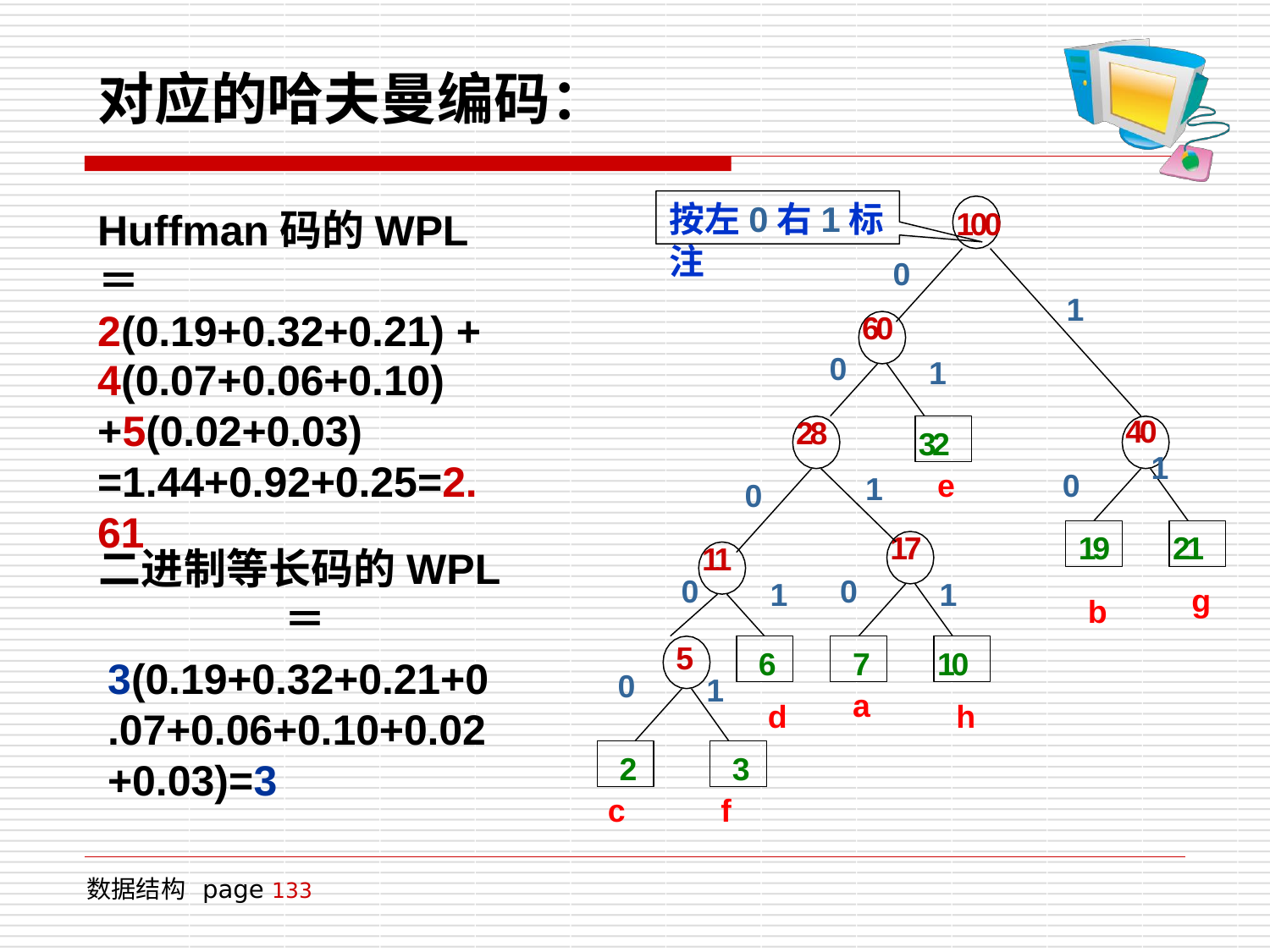

# 对应的哈夫曼编码：

按左0右1标注

Huffman码的WPL＝  2(0.19+0.32+0.21) +
4(0.07+0.06+0.10)
+5(0.02+0.03)
=1.44+0.92+0.25=2.61
100
0
60

1

0
1

28
40
1

32

0
e
1

0
19
21
17
二进制等长码的WPL＝
3(0.19+0.32+0.21+0
.07+0.06+0.10+0.02
+0.03)=3

11

0
0
1
1
g

b

6
7
10
5
1
0
a

d
h
2
3
c
f

数据结构 page 133